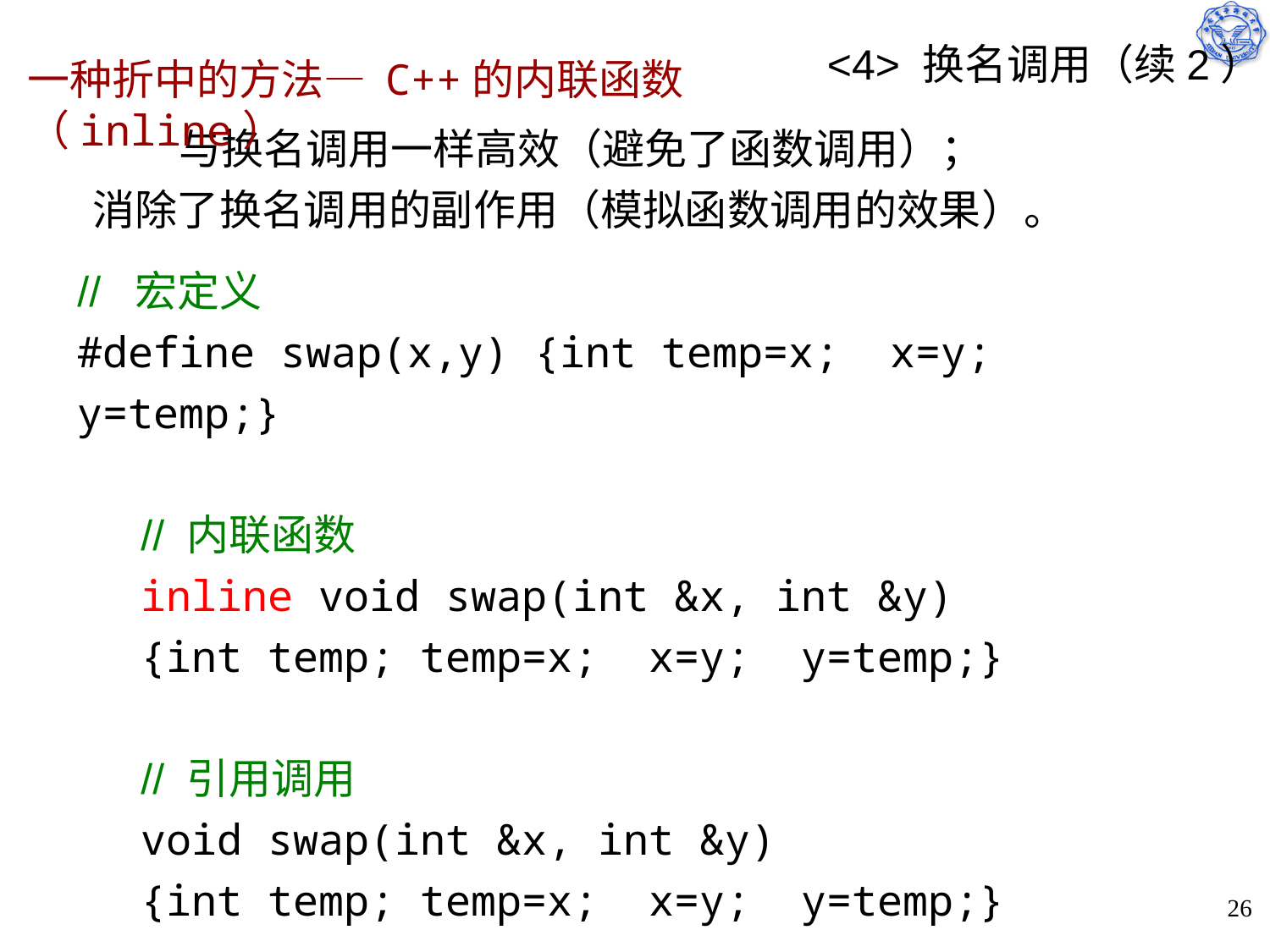

# <4> 换名调用（续2）
一种折中的方法— C++的内联函数（inline）
        与换名调用一样高效（避免了函数调用）；
消除了换名调用的副作用（模拟函数调用的效果）。
//  宏定义
#define swap(x,y) {int temp=x;  x=y;  y=temp;}

// 内联函数
inline void swap(int &x, int &y)
{int temp; temp=x;  x=y;  y=temp;}

// 引用调用
void swap(int &x, int &y)
{int temp; temp=x;  x=y;  y=temp;}
26